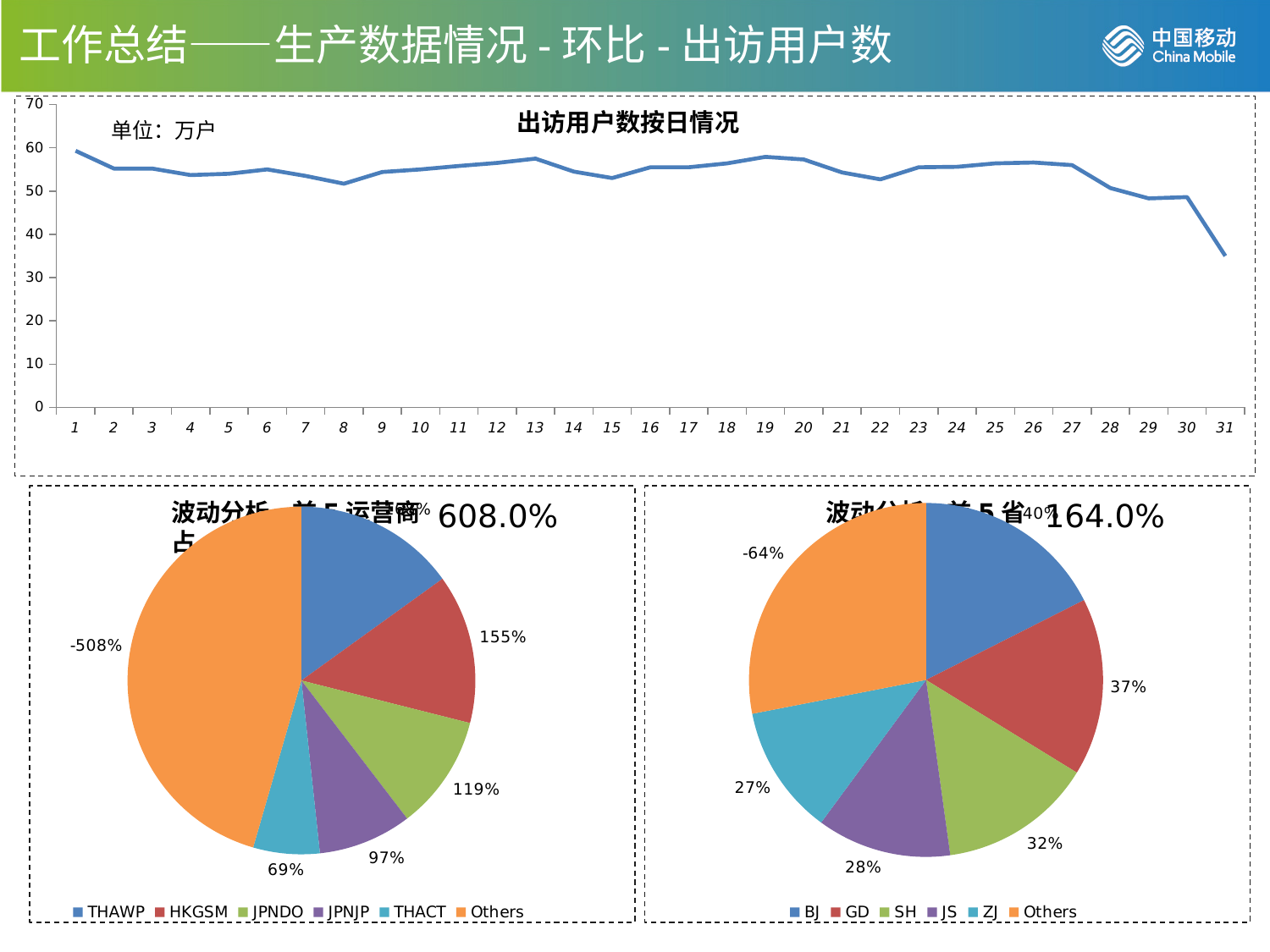

工作总结——生产数据情况-环比-出访用户数

### Chart

| Category |  |
|---|---|
| 1 | 59.3 |
| 2 | 55.2 |
| 3 | 55.2 |
| 4 | 53.7 |
| 5 | 54.0 |
| 6 | 55.0 |
| 7 | 53.5 |
| 8 | 51.7 |
| 9 | 54.4 |
| 10 | 55.0 |
| 11 | 55.8 |
| 12 | 56.5 |
| 13 | 57.5 |
| 14 | 54.5 |
| 15 | 53.0 |
| 16 | 55.5 |
| 17 | 55.5 |
| 18 | 56.4 |
| 19 | 57.9 |
| 20 | 57.3 |
| 21 | 54.3 |
| 22 | 52.7 |
| 23 | 55.5 |
| 24 | 55.6 |
| 25 | 56.4 |
| 26 | 56.6 |
| 27 | 56.0 |
| 28 | 50.7 |
| 29 | 48.3 |
| 30 | 48.6 |
| 31 | 35.0 |
出访用户数按日情况
单位：万户

### Chart

| Category |  |
|---|---|
| THAWP | 1.68 |
| HKGSM | 1.55 |
| JPNDO | 1.19 |
| JPNJP | 0.97 |
| THACT | 0.69 |
| Others | -5.08 |

### Chart

| Category |  |
|---|---|
| BJ | 0.4 |
| GD | 0.37 |
| SH | 0.32 |
| JS | 0.28 |
| ZJ | 0.27 |
| Others | -0.64 |
608.0%
164.0%